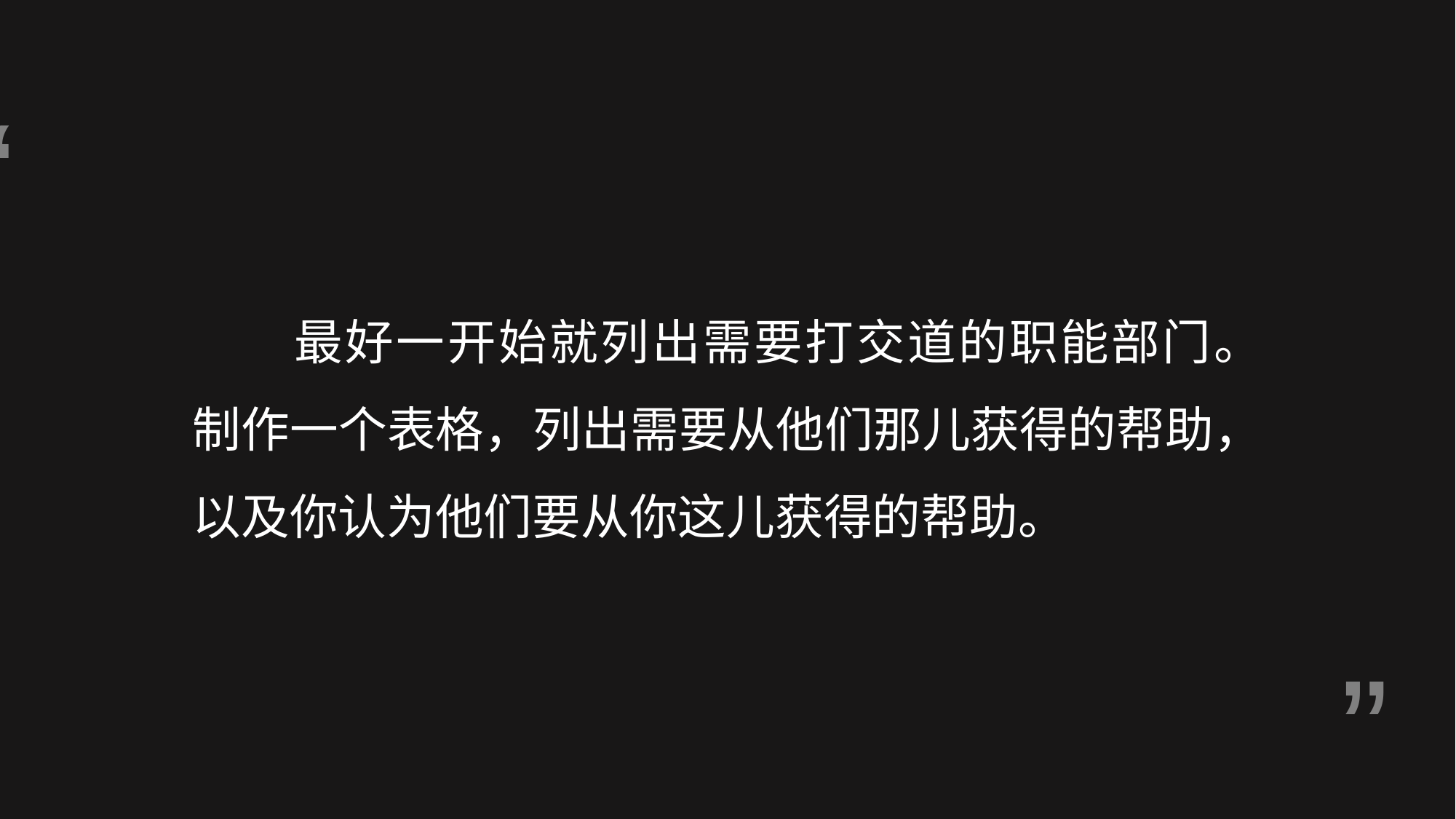

“
最好一开始就列出需要打交道的职能部门。制作一个表格，列出需要从他们那儿获得的帮助，以及你认为他们要从你这儿获得的帮助。
”